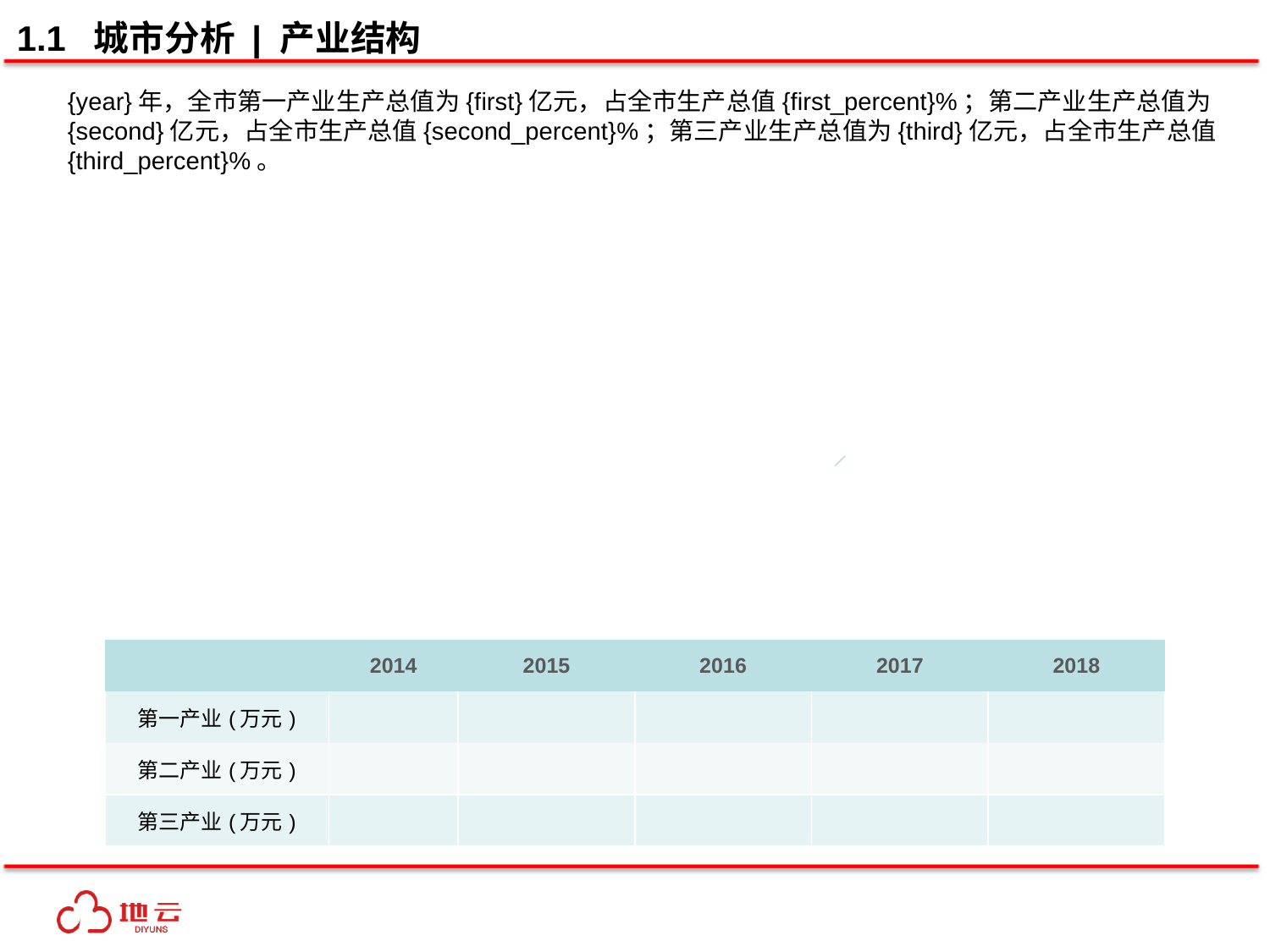

1.1  城市分析 | 产业结构

{year}年，全市第一产业生产总值为{first}亿元，占全市生产总值{first_percent}%；第二产业生产总值为{second}亿元，占全市生产总值{second_percent}%；第三产业生产总值为{third}亿元，占全市生产总值{third_percent}%。

|  | 2014 | 2015 | 2016 | 2017 | 2018 |
| --- | --- | --- | --- | --- | --- |
| 第一产业(万元) |  |  |  |  |  |
| 第二产业(万元) |  |  |  |  |  |
| 第三产业(万元) |  |  |  |  |  |